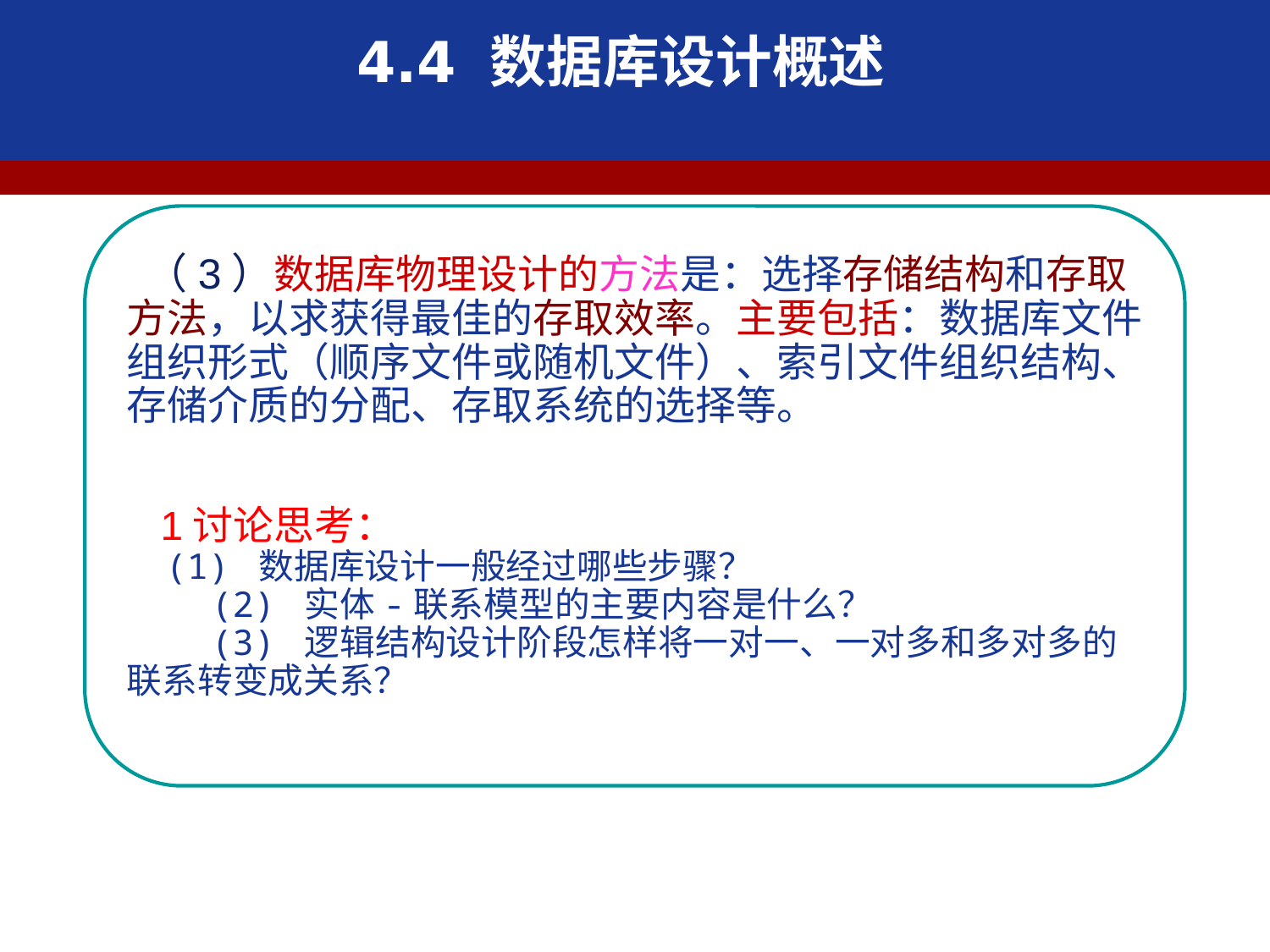

4.4 数据库设计概述

 （3）数据库物理设计的方法是：选择存储结构和存取方法，以求获得最佳的存取效率。主要包括：数据库文件组织形式（顺序文件或随机文件）、索引文件组织结构、存储介质的分配、存取系统的选择等。

   1讨论思考：
    (1) 数据库设计一般经过哪些步骤？
    (2) 实体-联系模型的主要内容是什么？
    (3) 逻辑结构设计阶段怎样将一对一、一对多和多对多的联系转变成关系？